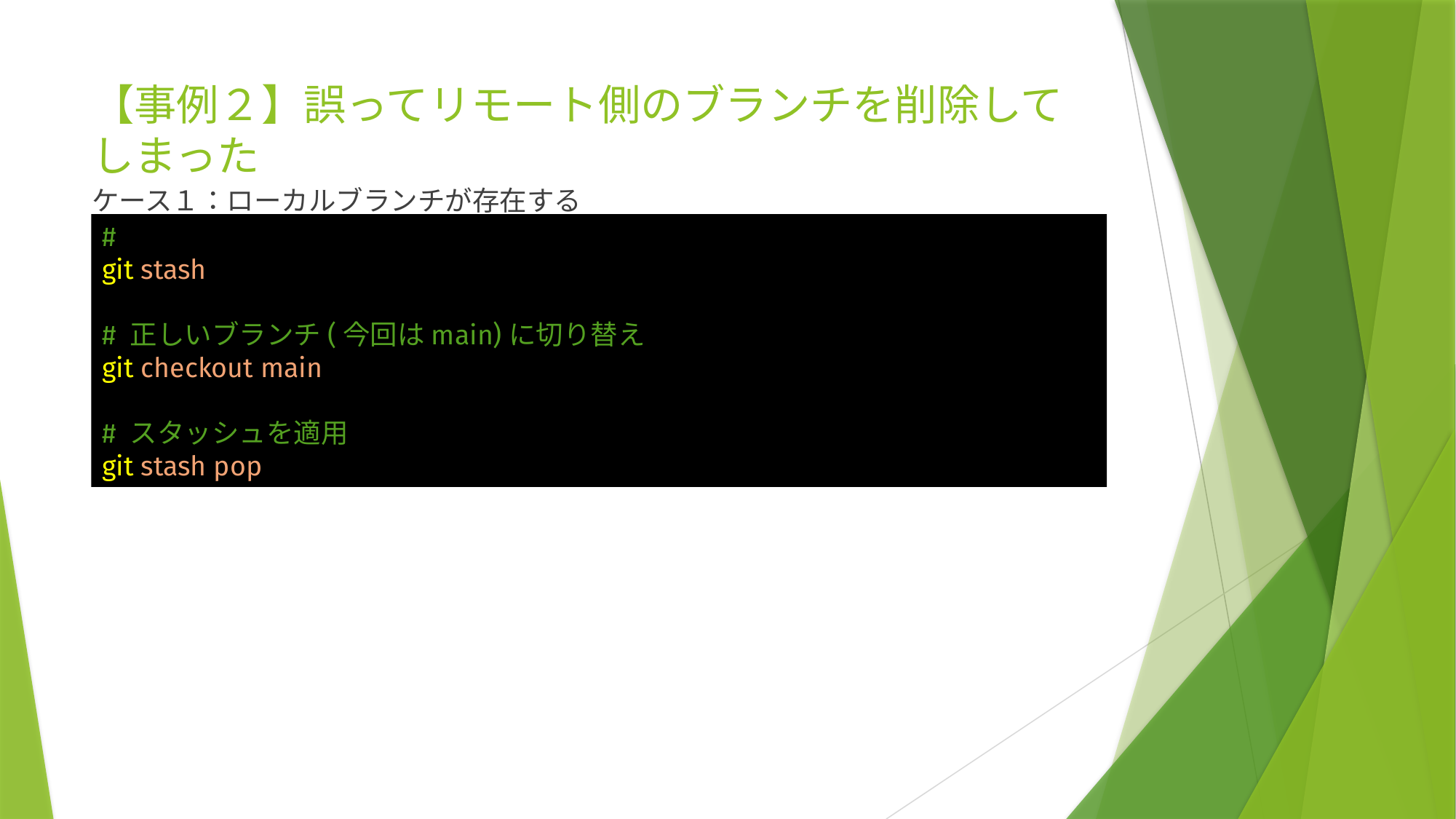

# 【事例２】誤ってリモート側のブランチを削除してしまった
ケース１：ローカルブランチが存在する
#
git stash

# 正しいブランチ(今回はmain)に切り替え
git checkout main

# スタッシュを適用
git stash pop